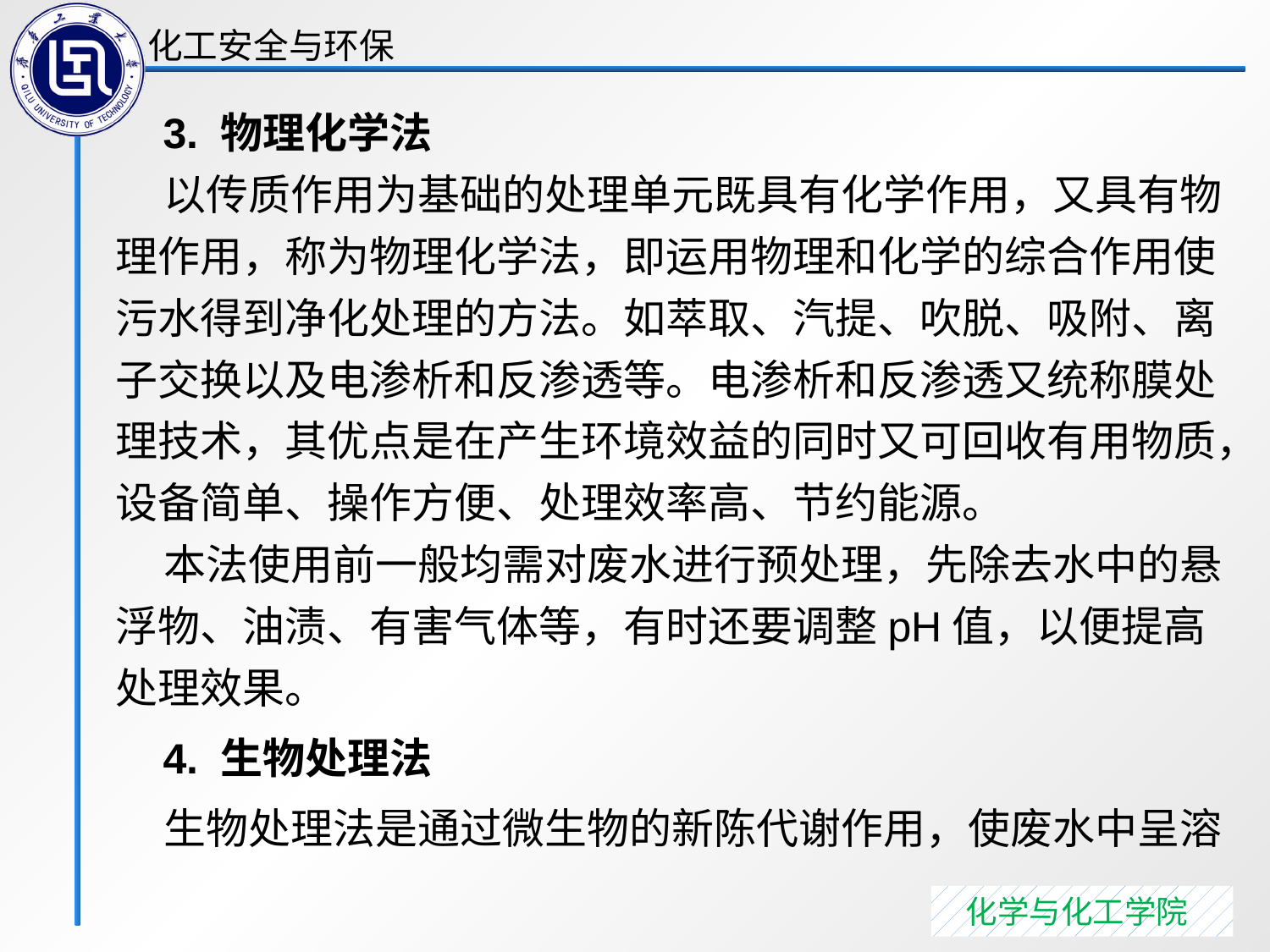

3. 物理化学法
    以传质作用为基础的处理单元既具有化学作用，又具有物理作用，称为物理化学法，即运用物理和化学的综合作用使污水得到净化处理的方法。如萃取、汽提、吹脱、吸附、离子交换以及电渗析和反渗透等。电渗析和反渗透又统称膜处理技术，其优点是在产生环境效益的同时又可回收有用物质，设备简单、操作方便、处理效率高、节约能源。
    本法使用前一般均需对废水进行预处理，先除去水中的悬浮物、油渍、有害气体等，有时还要调整pH值，以便提高处理效果。
    4. 生物处理法
    生物处理法是通过微生物的新陈代谢作用，使废水中呈溶